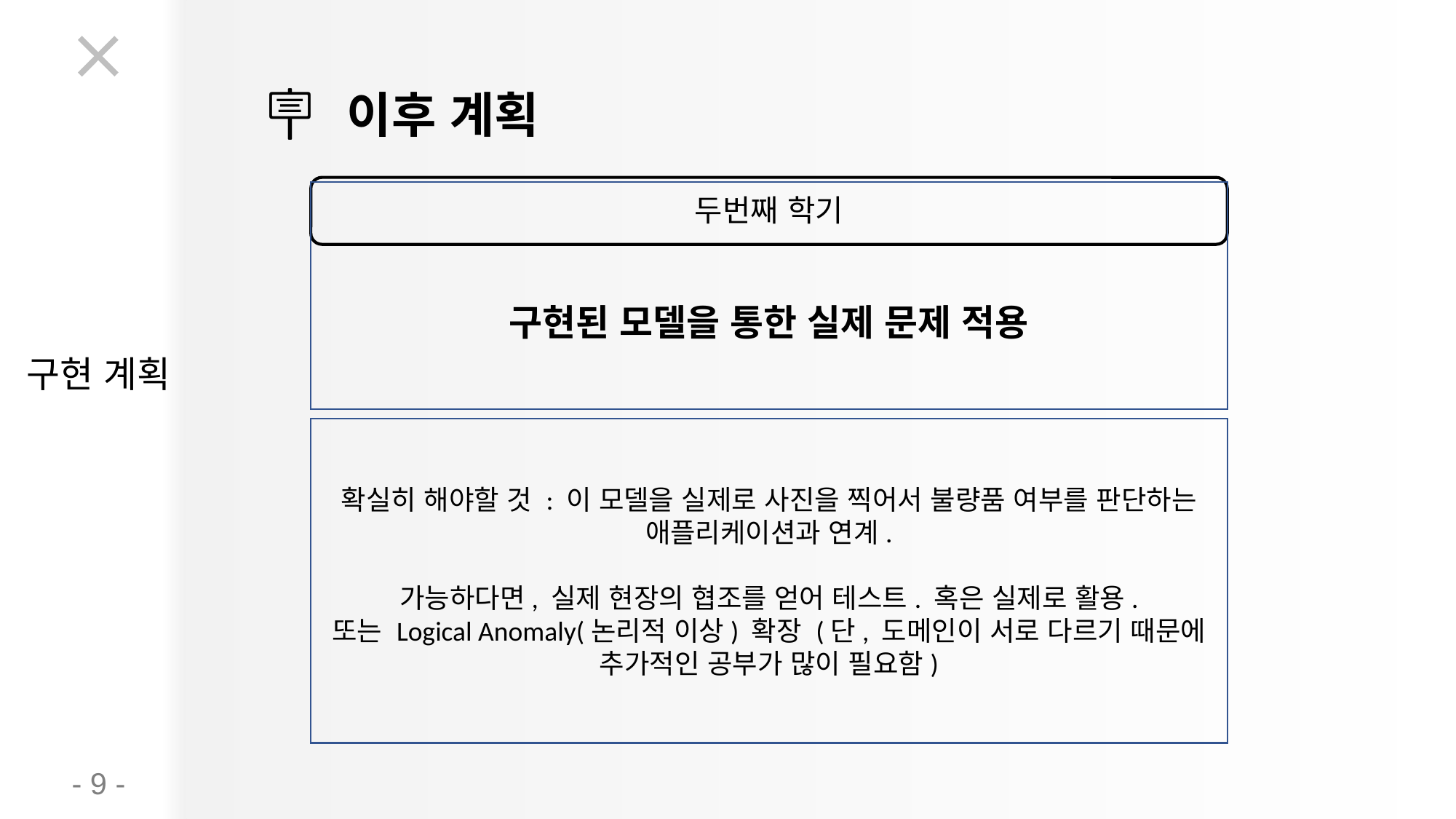

🪧
이후 계획

두번째 학기
구현된 모델을 통한 실제 문제 적용
구현 계획
확실히 해야할 것 : 이 모델을 실제로 사진을 찍어서 불량품 여부를 판단하는 애플리케이션과 연계.

가능하다면, 실제 현장의 협조를 얻어 테스트. 혹은 실제로 활용.
또는 Logical Anomaly(논리적 이상) 확장 (단, 도메인이 서로 다르기 때문에 추가적인 공부가 많이 필요함)

- 9 -